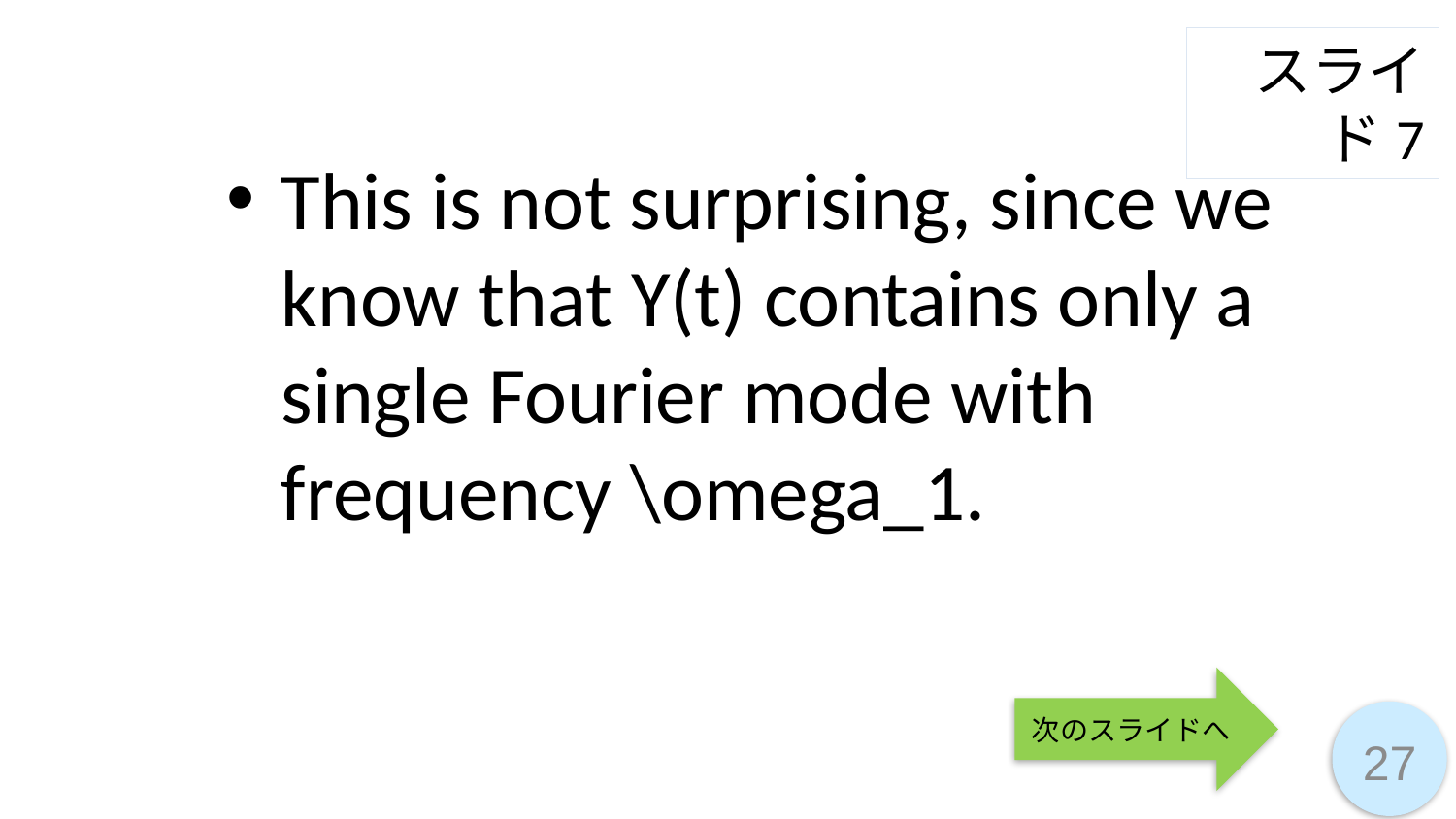

スライド7
This is not surprising, since we know that Y(t) contains only a single Fourier mode with frequency \omega_1.
次のスライドへ
27